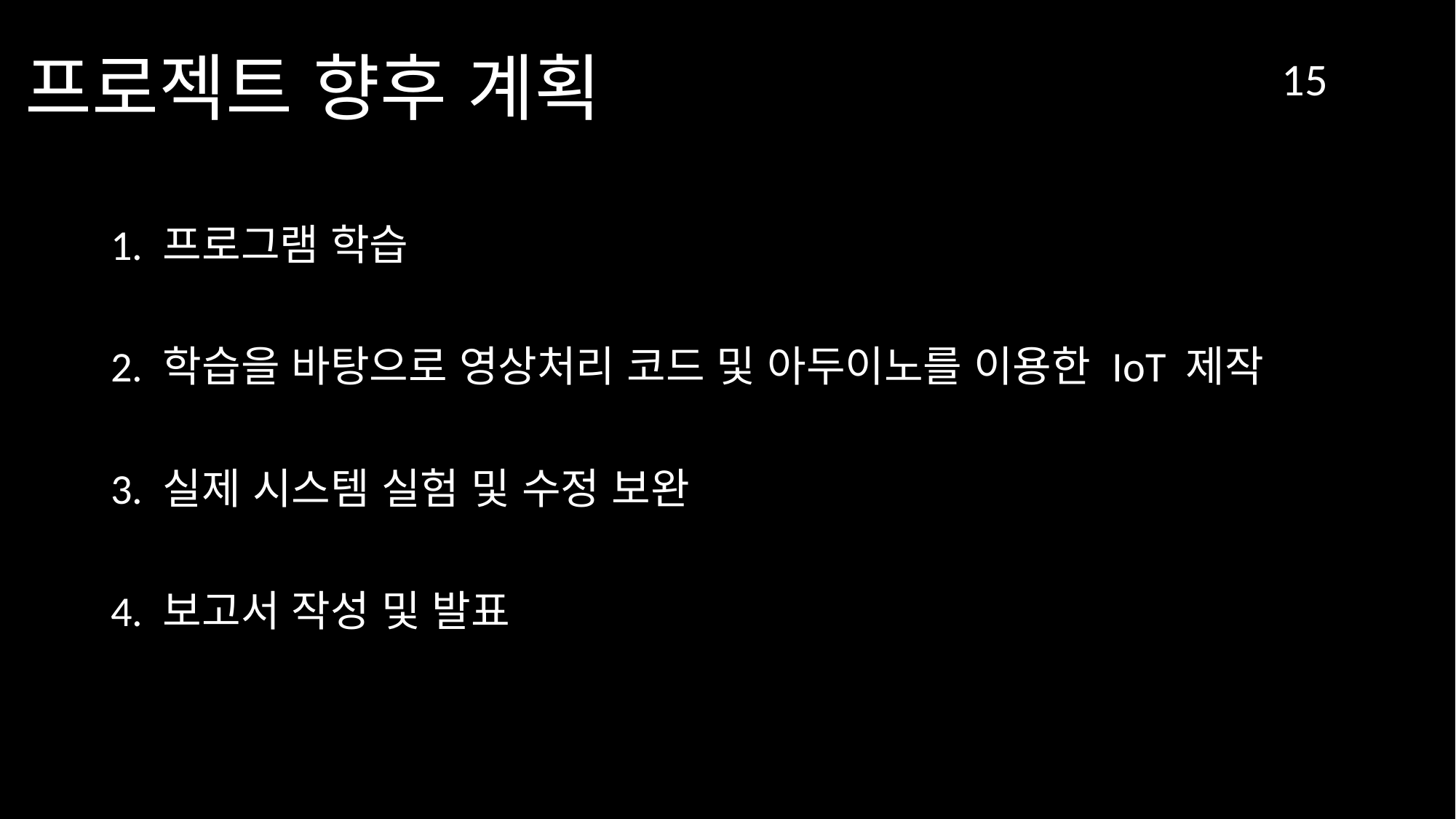

프로젝트 향후 계획
15
1. 프로그램 학습

2. 학습을 바탕으로 영상처리 코드 및 아두이노를 이용한 IoT 제작

3. 실제 시스템 실험 및 수정 보완

4. 보고서 작성 및 발표